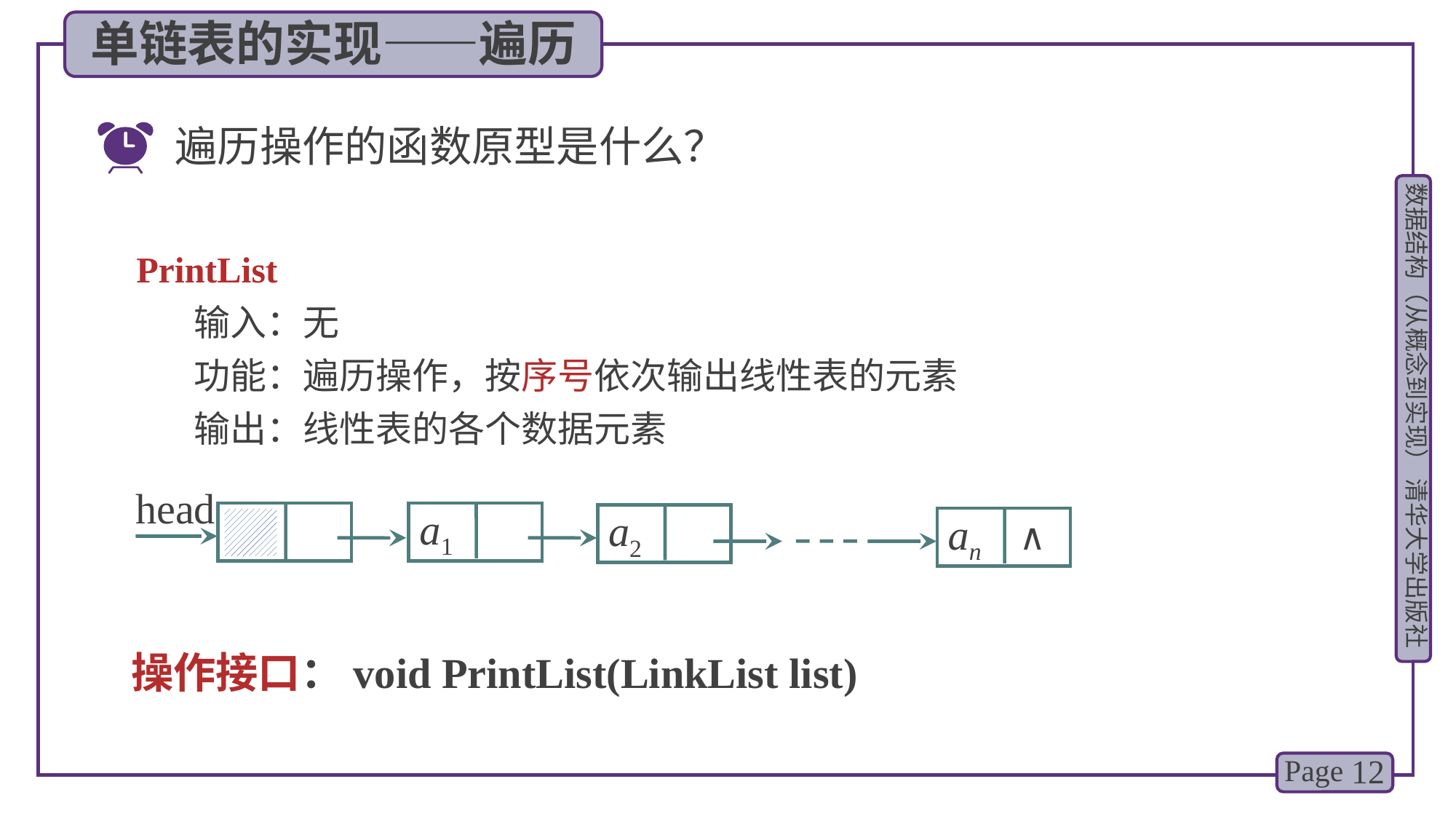

单链表的实现——遍历

遍历操作的函数原型是什么？

PrintList
      输入：无
      功能：遍历操作，按序号依次输出线性表的元素
      输出：线性表的各个数据元素
head

a1

a2

∧
an

操作接口：void PrintList(LinkList list)